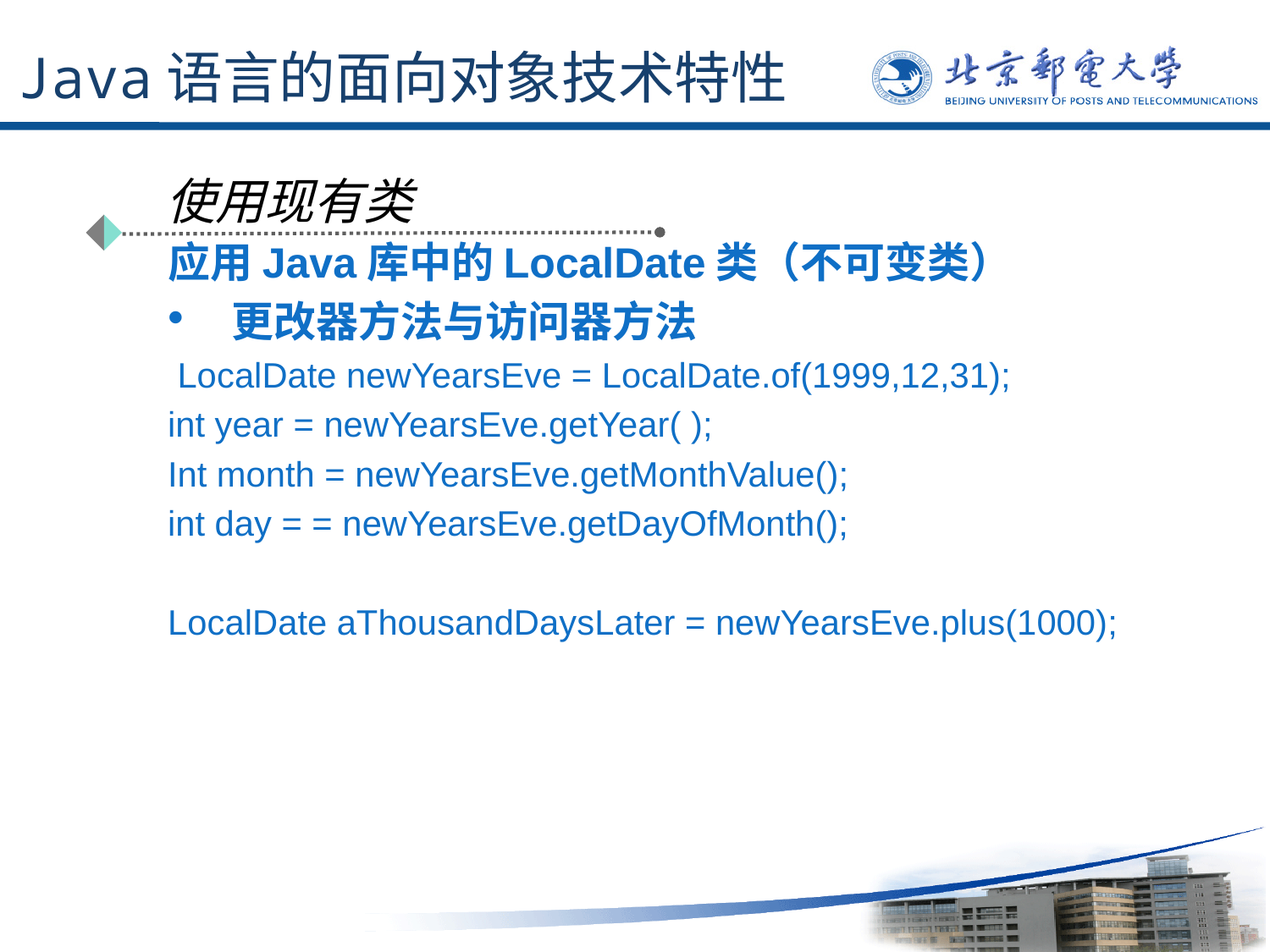

# Java语言的面向对象技术特性

使用现有类

应用Java库中的LocalDate类（不可变类）
更改器方法与访问器方法
 LocalDate newYearsEve = LocalDate.of(1999,12,31);
int year = newYearsEve.getYear( );
Int month = newYearsEve.getMonthValue();
int day = = newYearsEve.getDayOfMonth();

LocalDate aThousandDaysLater = newYearsEve.plus(1000);